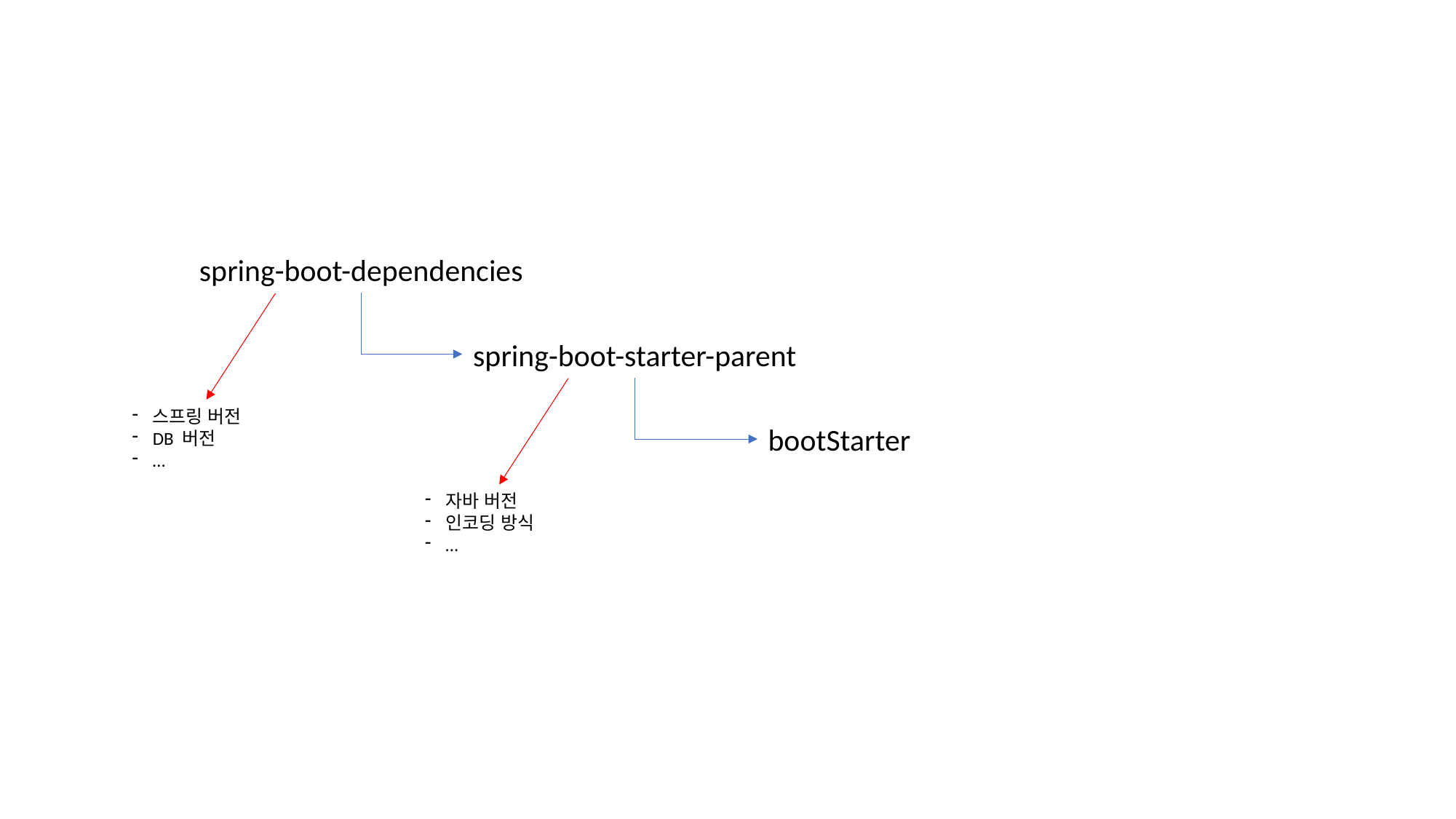

spring-boot-dependencies
spring-boot-starter-parent
스프링 버전
DB 버전
…
bootStarter
자바 버전
인코딩 방식
…